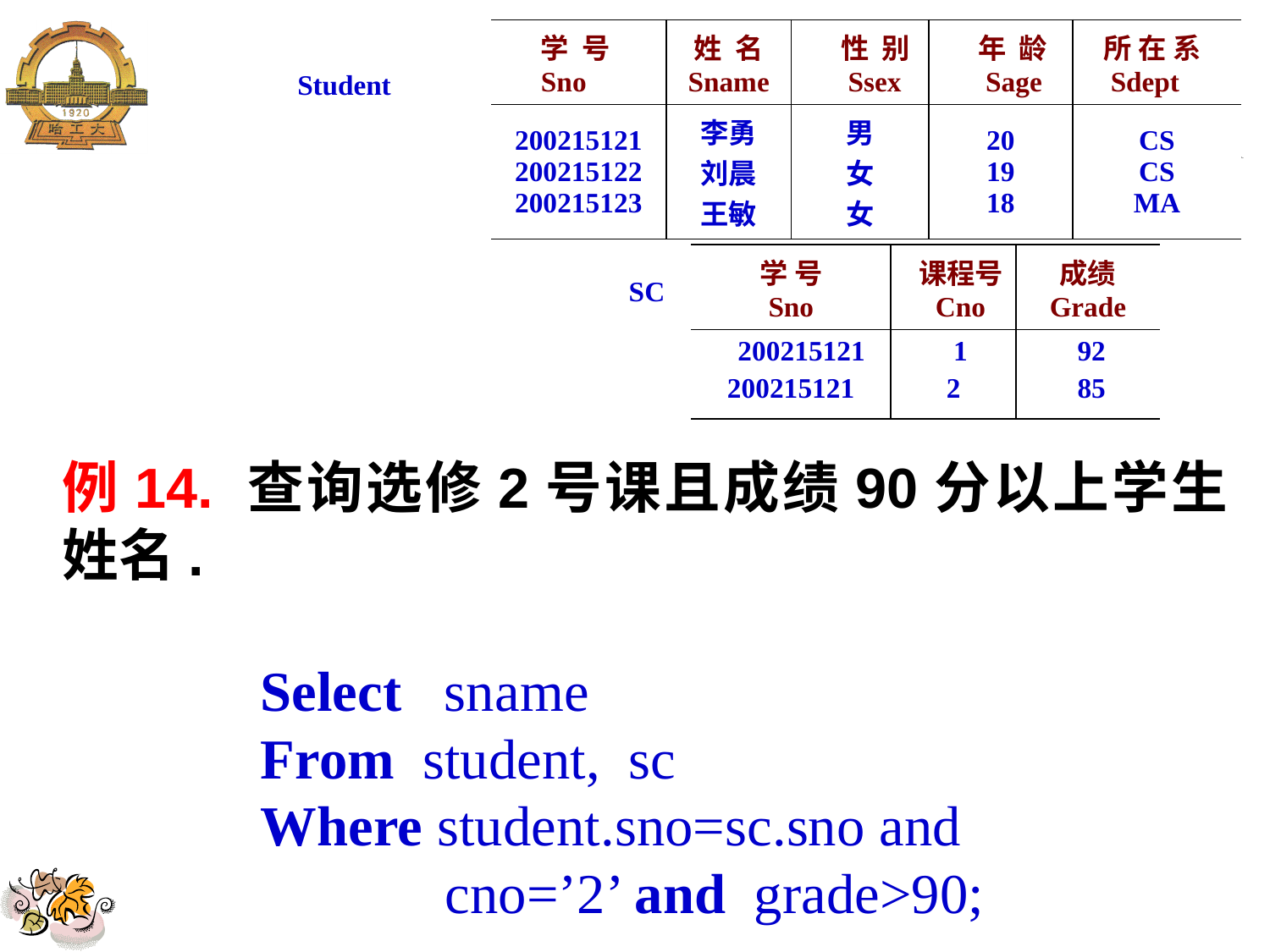

| 学 号 Sno | 姓 名 Sname | 性 别 Ssex | 年 龄 Sage | 所 在 系 Sdept |
| --- | --- | --- | --- | --- |
| 200215121 200215122 200215123 | 李勇 刘晨 王敏 | 男 女 女 | 20 19 18 | CS CS MA |
Student
| 学 号 Sno | 课程号 Cno | 成绩 Grade |
| --- | --- | --- |
| 200215121 200215121 | 1 2 | 92 85 |
SC
例14. 查询选修2号课且成绩90分以上学生姓名.

              Select   sname
              From  student,  sc
              Where student.sno=sc.sno and
                           cno=’2’ and  grade>90;